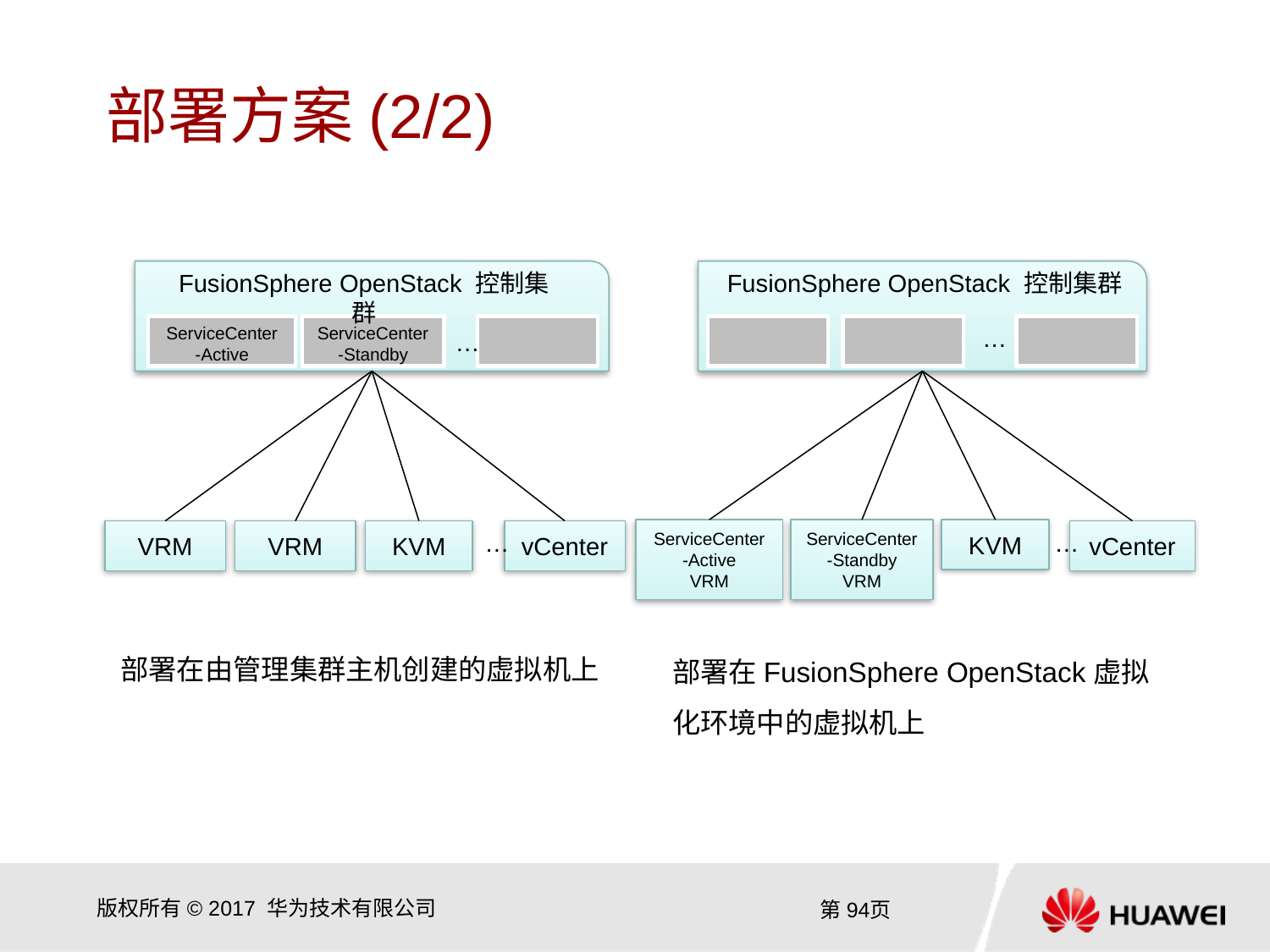

# 部署方案(2/2)

FusionSphere OpenStack 控制集群

FusionSphere OpenStack 控制集群
ServiceCenter
-Active
ServiceCenter
-Standby

…

…
ServiceCenter
-Active
VRM
ServiceCenter
-Standby
VRM
KVM
VRM
VRM
KVM
…
vCenter
…
vCenter
部署在FusionSphere OpenStack虚拟化环境中的虚拟机上
部署在由管理集群主机创建的虚拟机上